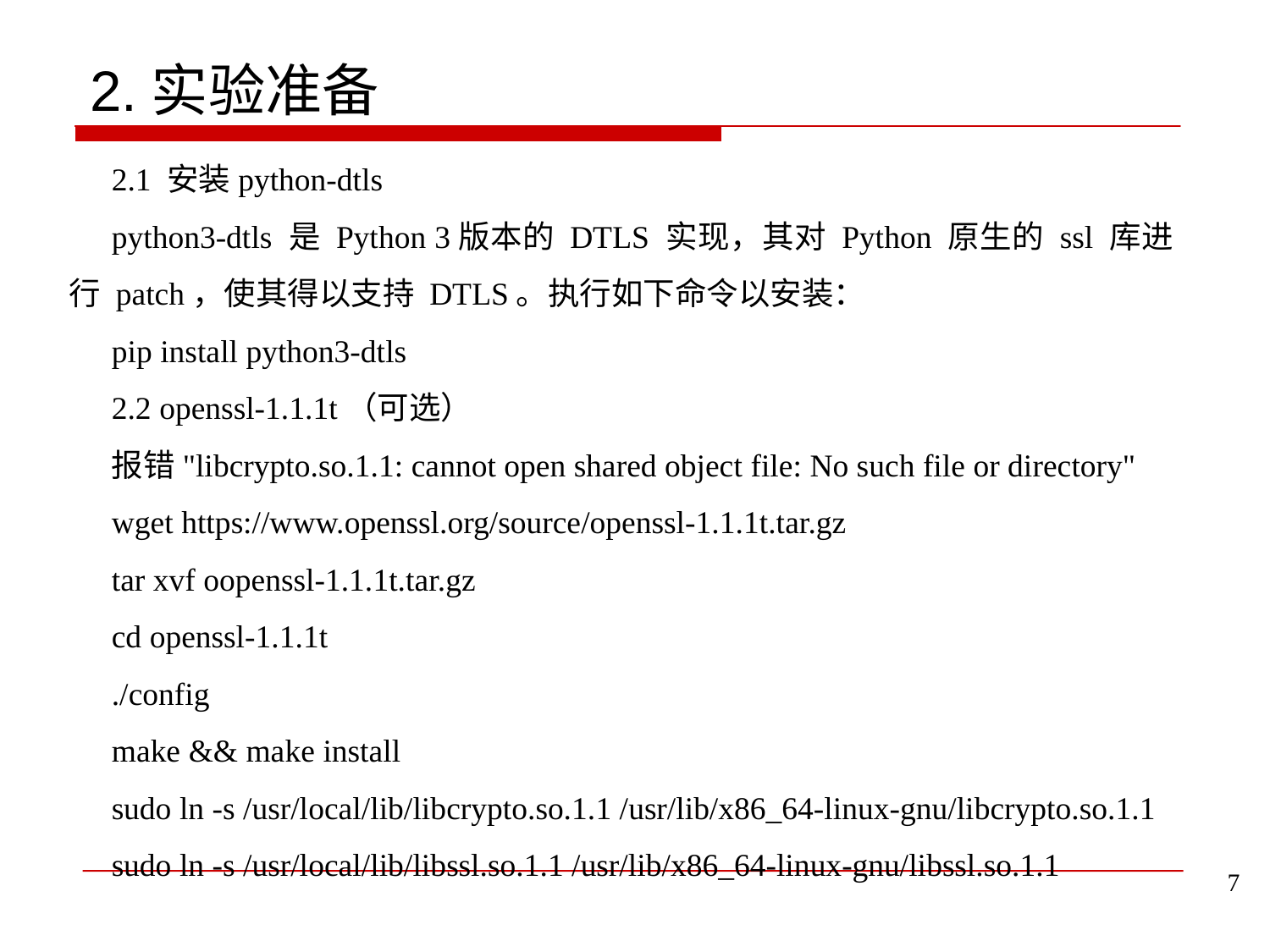

# 2.实验准备

2.1 安装python-dtls
python3-dtls 是 Python 3版本的 DTLS 实现，其对 Python 原生的 ssl 库进行 patch，使其得以支持 DTLS。执行如下命令以安装：
pip install python3-dtls
2.2 openssl-1.1.1t（可选）
报错"libcrypto.so.1.1: cannot open shared object file: No such file or directory"
wget https://www.openssl.org/source/openssl-1.1.1t.tar.gz
tar xvf oopenssl-1.1.1t.tar.gz
cd openssl-1.1.1t
./config
make && make install
sudo ln -s /usr/local/lib/libcrypto.so.1.1 /usr/lib/x86_64-linux-gnu/libcrypto.so.1.1
sudo ln -s /usr/local/lib/libssl.so.1.1 /usr/lib/x86_64-linux-gnu/libssl.so.1.1
7